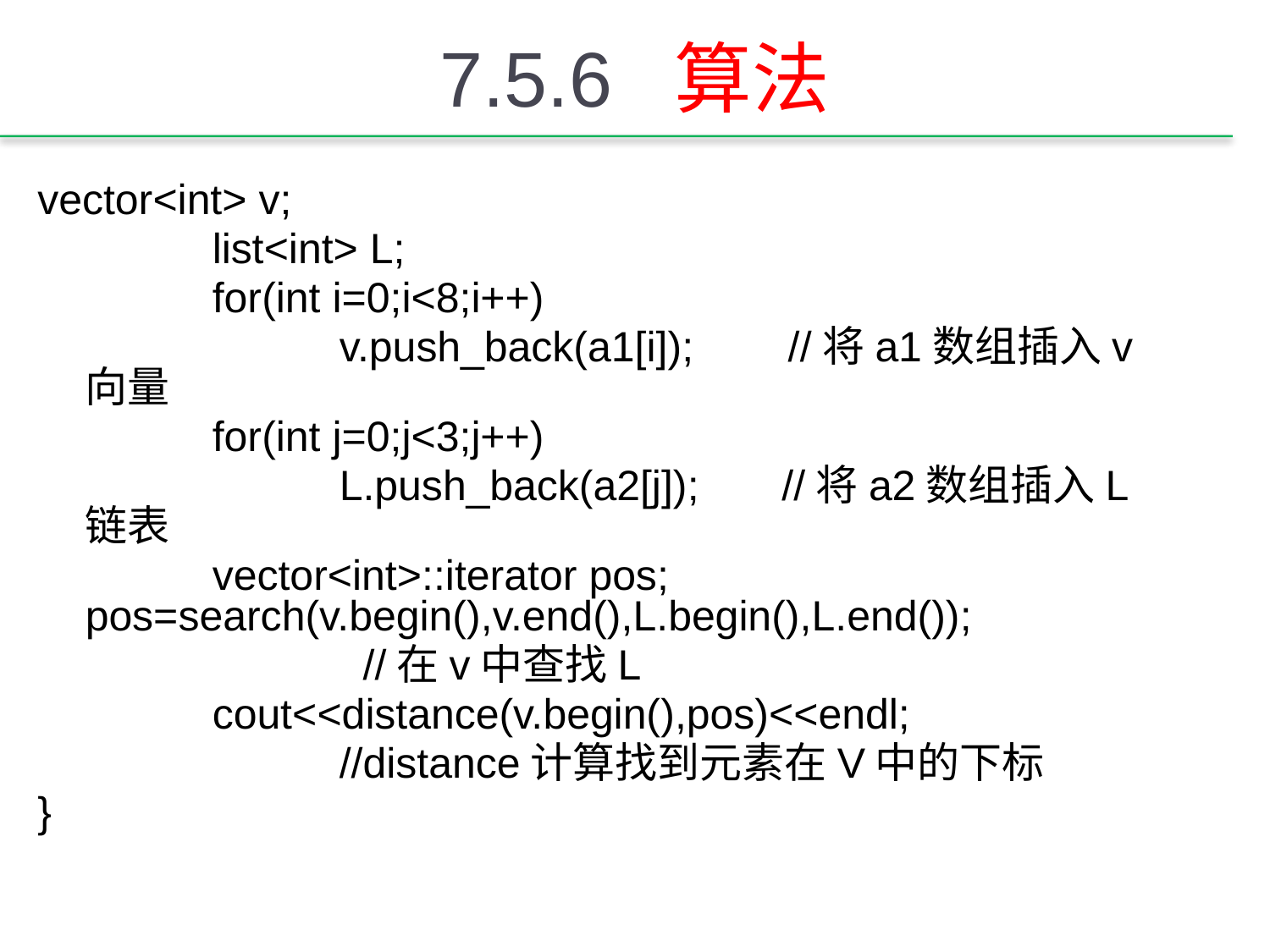

# 7.5.6  算法
vector<int> v;
		list<int> L;
		for(int i=0;i<8;i++)
			v.push_back(a1[i]);        //将a1数组插入v向量
		for(int j=0;j<3;j++)
			L.push_back(a2[j]);       //将a2数组插入L链表
		vector<int>::iterator pos; 				pos=search(v.begin(),v.end(),L.begin(),L.end());
			  //在v中查找L
		cout<<distance(v.begin(),pos)<<endl;
			//distance计算找到元素在V中的下标
}